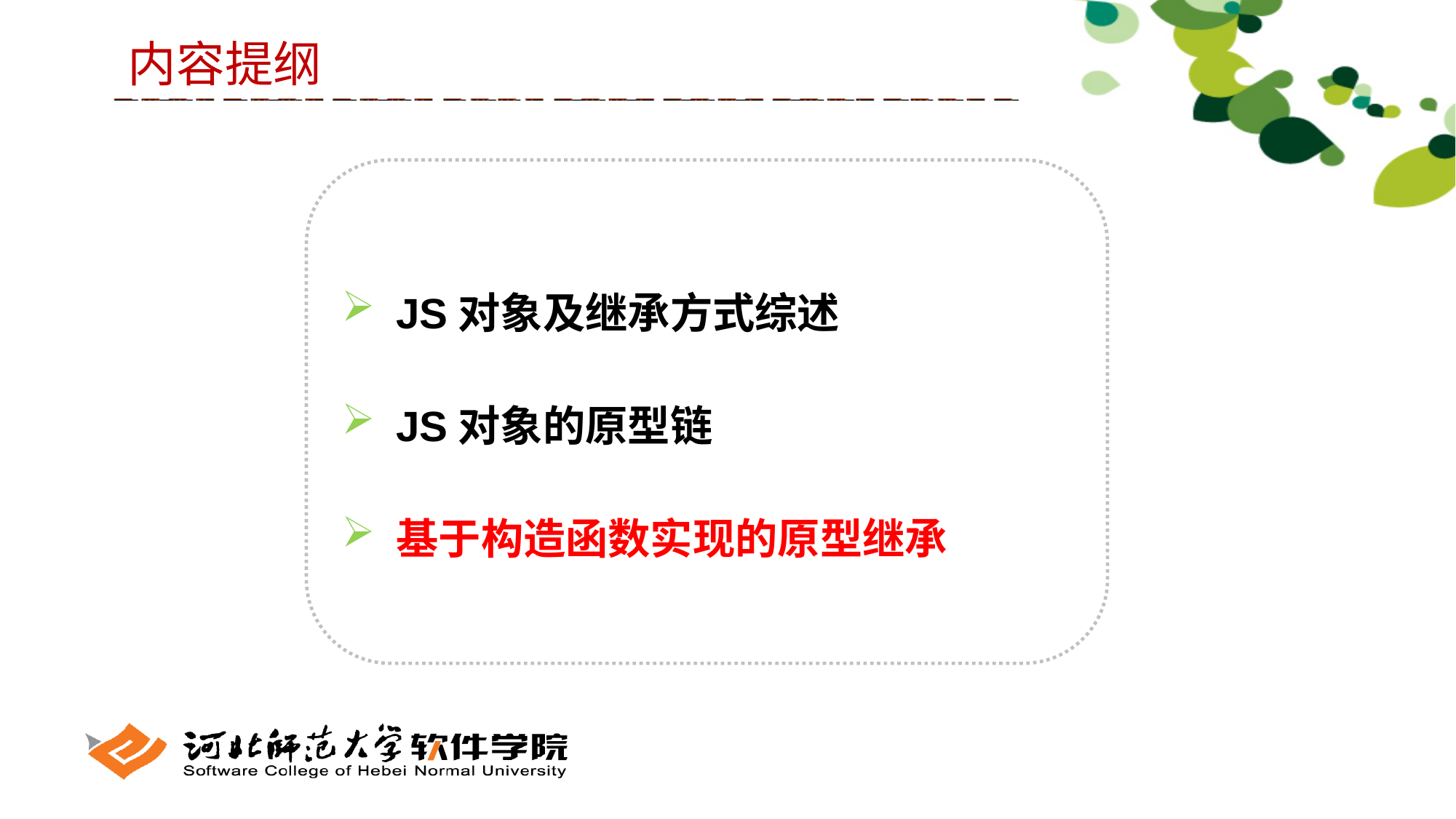

内容提纲
JS对象及继承方式综述
JS对象的原型链
基于构造函数实现的原型继承